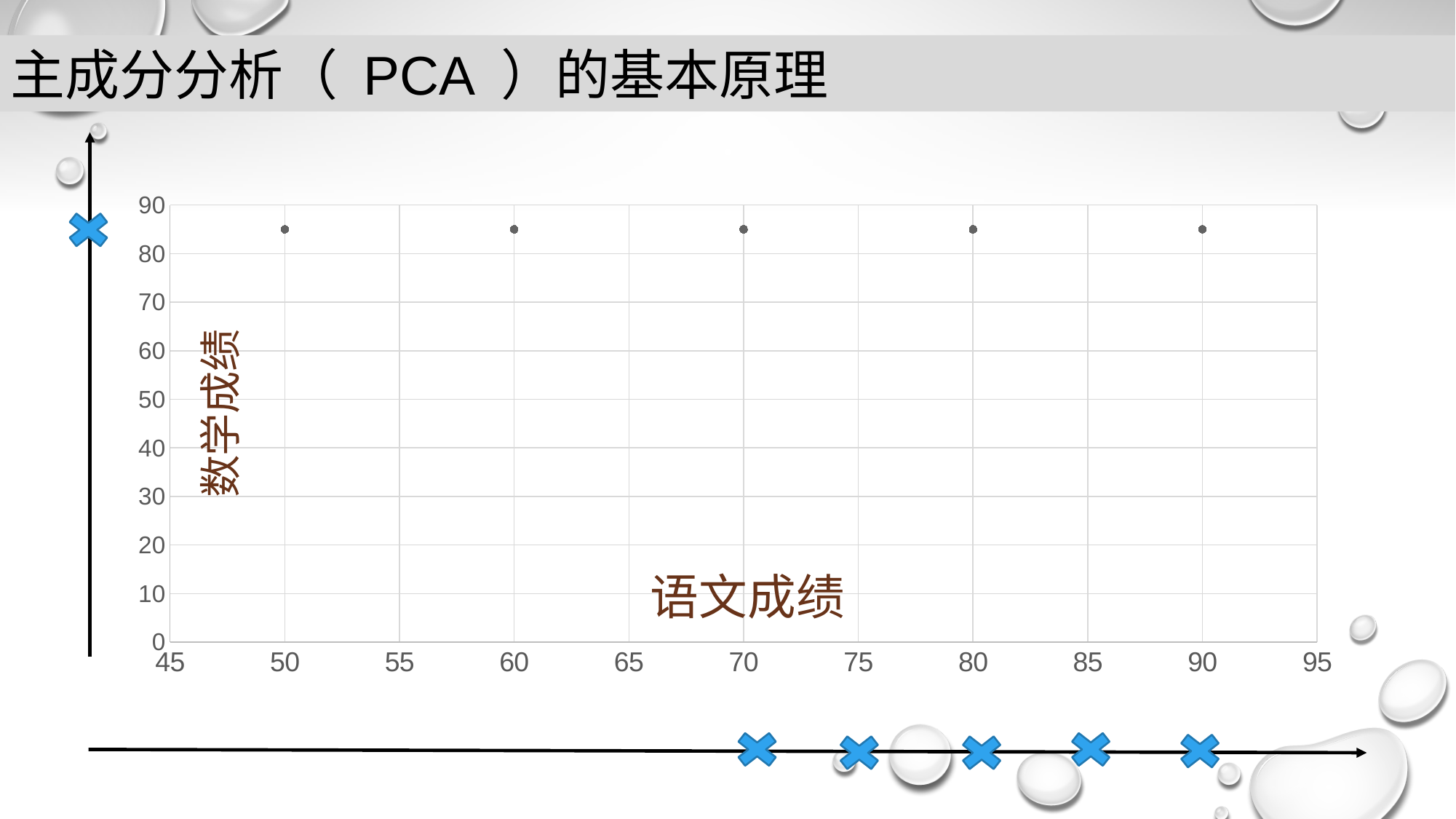

主成分分析（ PCA ）的基本原理

### Chart

| Category | Y 值 |
|---|---|